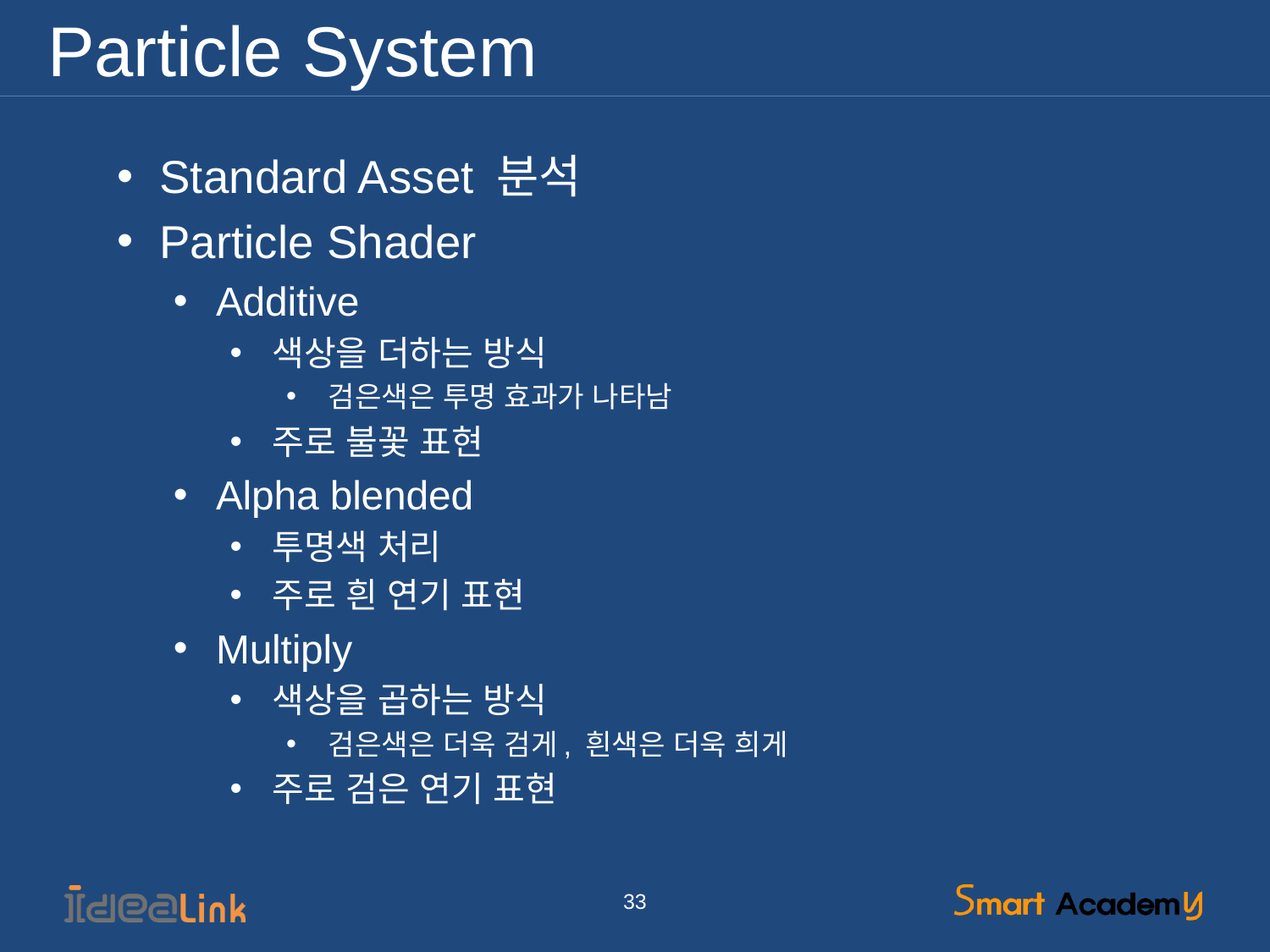

# Particle System
Standard Asset 분석
Particle Shader
Additive
색상을 더하는 방식
검은색은 투명 효과가 나타남
주로 불꽃 표현
Alpha blended
투명색 처리
주로 흰 연기 표현
Multiply
색상을 곱하는 방식
검은색은 더욱 검게, 흰색은 더욱 희게
주로 검은 연기 표현
33